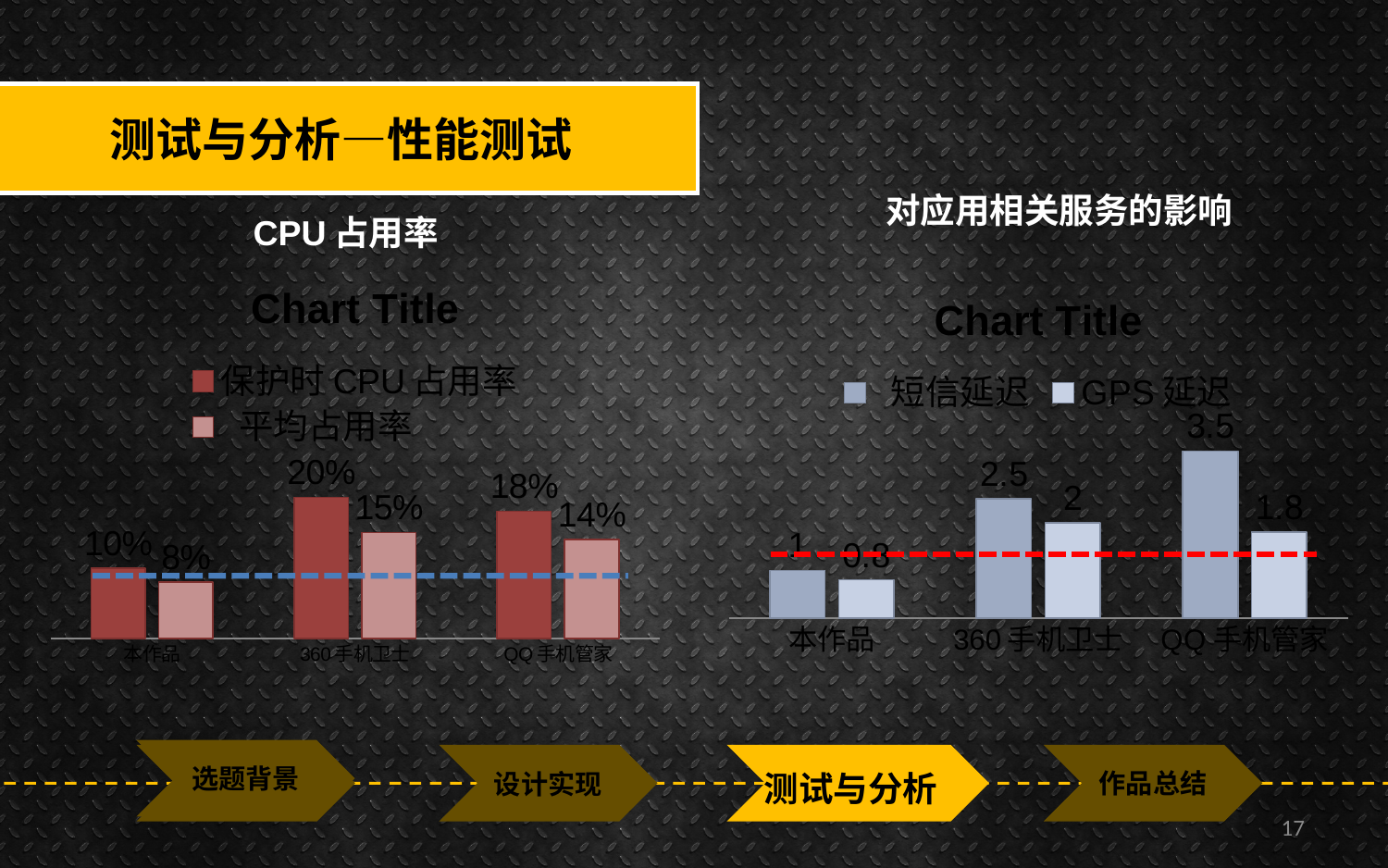

测试与分析—性能测试
对应用相关服务的影响

### Chart:

| Category |  短信延迟 | GPS延迟 |
|---|---|---|
| 本作品 | 1.0 | 0.8 |
| 360手机卫士 | 2.5 | 2.0 |
| QQ手机管家 | 3.5 | 1.8 |
CPU占用率

### Chart:

| Category | 保护时CPU占用率 |  平均占用率 |
|---|---|---|
| 本作品 | 0.1 | 0.08 |
| 360手机卫士 | 0.2 | 0.15 |
| QQ手机管家 | 0.18 | 0.14 |

选题背景
作品总结
测试与分析
设计实现

17